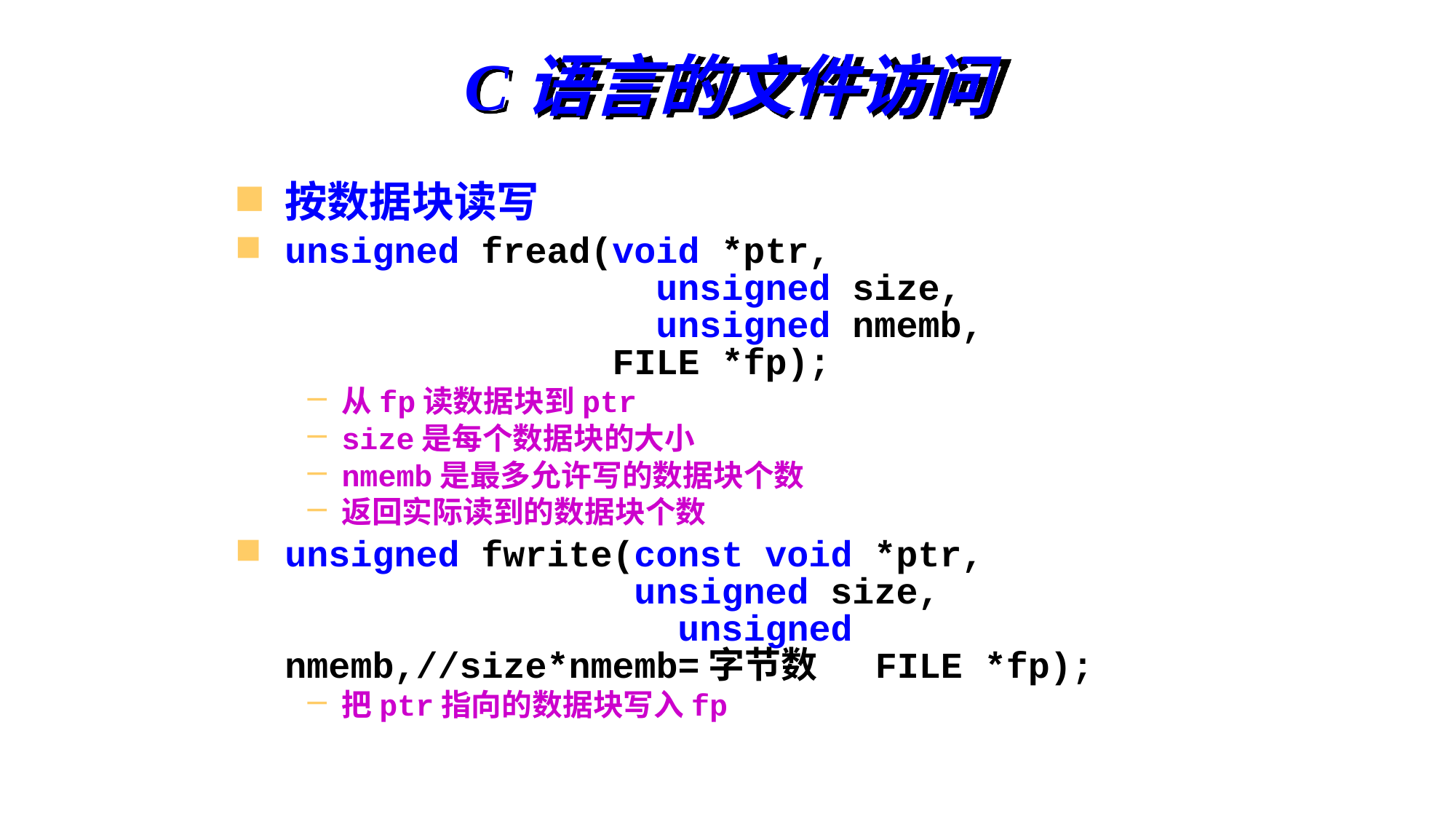

# C语言的文件访问
按数据块读写
unsigned fread(void *ptr,
 			  unsigned size,
 			  unsigned nmemb,
               FILE *fp);
从fp读数据块到ptr
size是每个数据块的大小
nmemb是最多允许写的数据块个数
返回实际读到的数据块个数
unsigned fwrite(const void *ptr,
                unsigned size,
 			   unsigned nmemb,//size*nmemb=字节数      FILE *fp);
把ptr指向的数据块写入fp